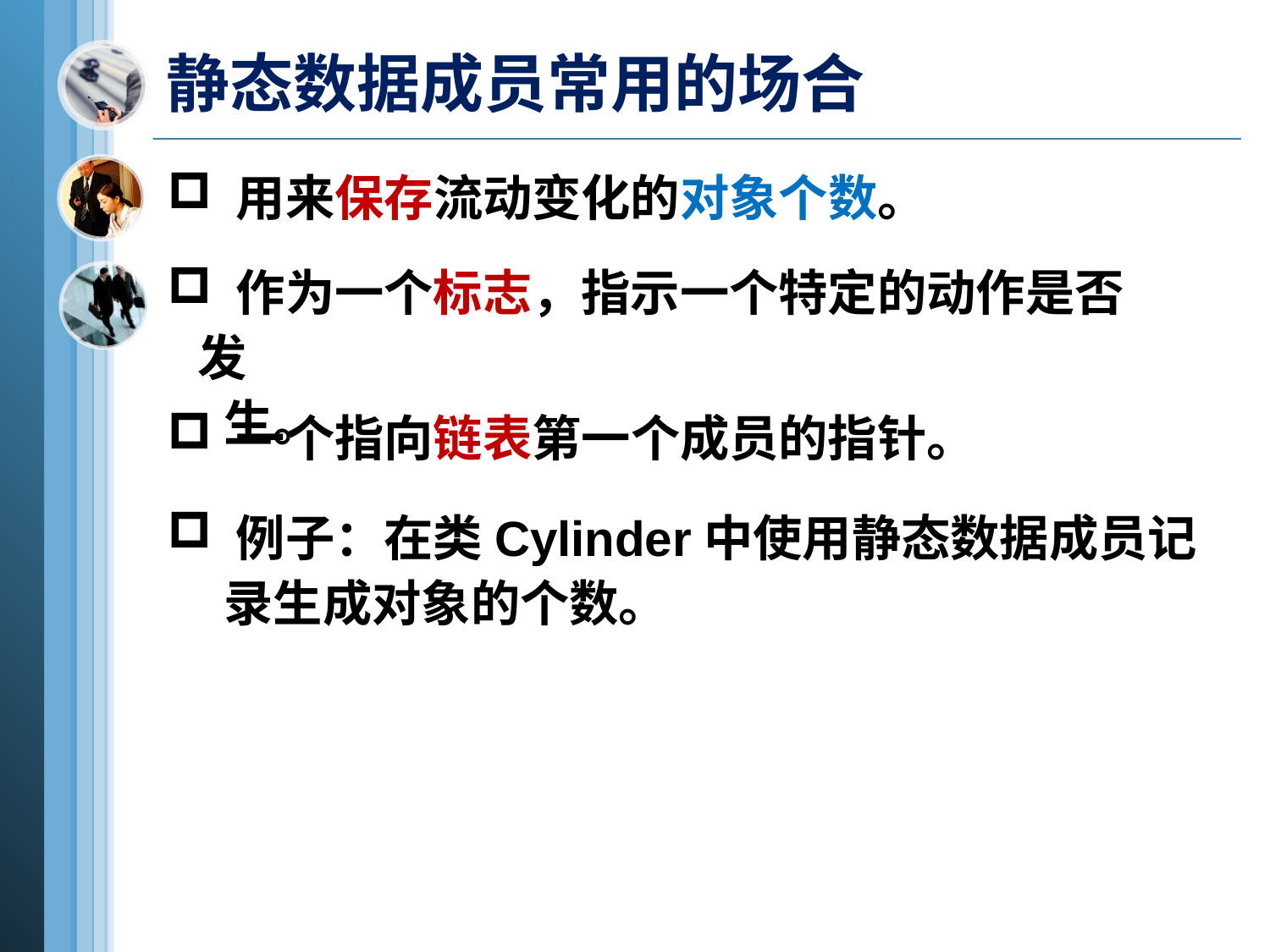

# 静态数据成员常用的场合
 用来保存流动变化的对象个数。
 作为一个标志，指示一个特定的动作是否发
    生。
 一个指向链表第一个成员的指针。
 例子：在类Cylinder中使用静态数据成员记
    录生成对象的个数。